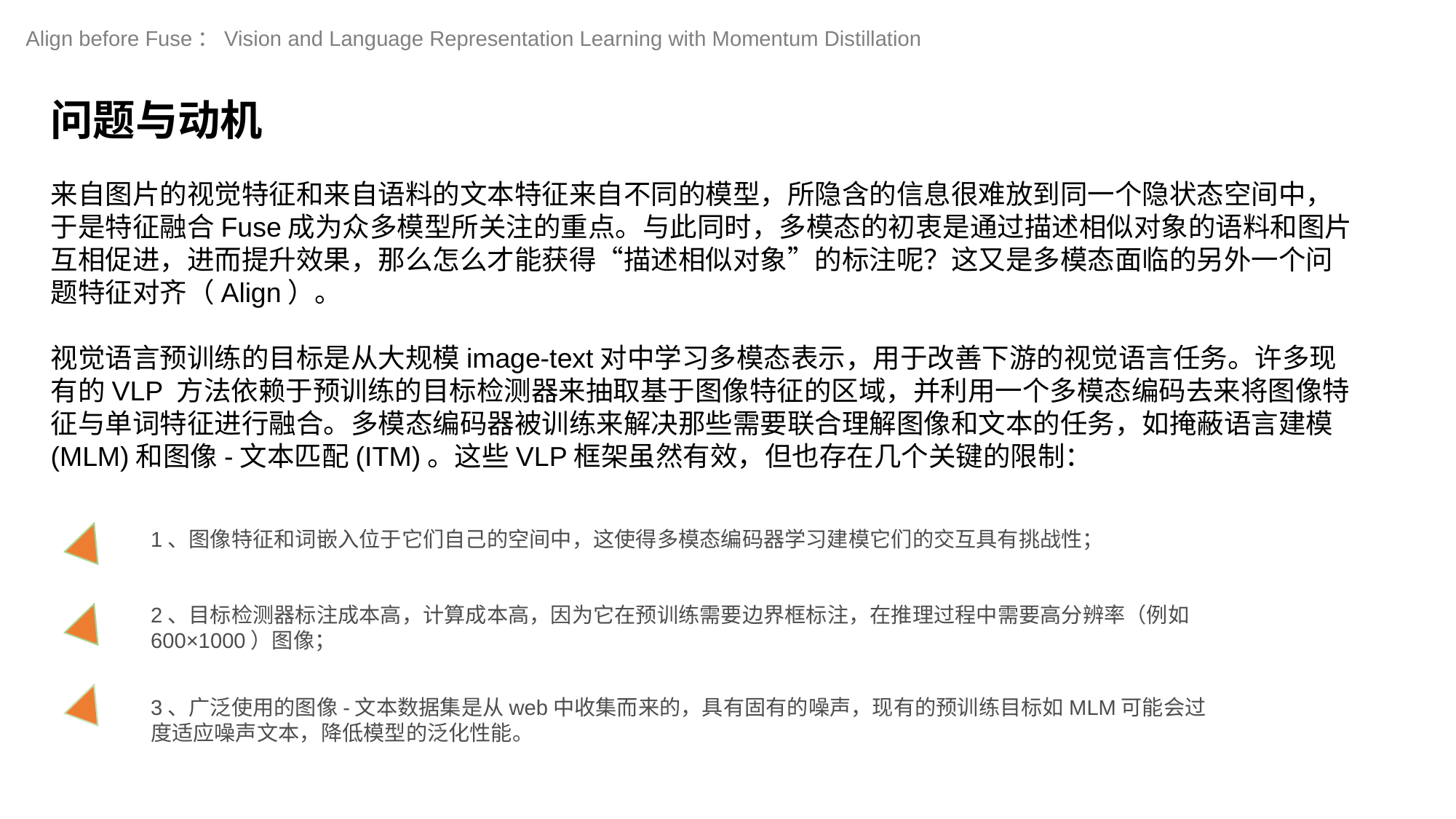

Align before Fuse：Vision and Language Representation Learning with Momentum Distillation
问题与动机
来自图片的视觉特征和来自语料的文本特征来自不同的模型，所隐含的信息很难放到同一个隐状态空间中，于是特征融合Fuse成为众多模型所关注的重点。与此同时，多模态的初衷是通过描述相似对象的语料和图片互相促进，进而提升效果，那么怎么才能获得“描述相似对象”的标注呢？这又是多模态面临的另外一个问题特征对齐（Align）。

视觉语言预训练的目标是从大规模image-text对中学习多模态表示，用于改善下游的视觉语言任务。许多现有的VLP 方法依赖于预训练的目标检测器来抽取基于图像特征的区域，并利用一个多模态编码去来将图像特征与单词特征进行融合。多模态编码器被训练来解决那些需要联合理解图像和文本的任务，如掩蔽语言建模(MLM)和图像-文本匹配(ITM)。这些VLP框架虽然有效，但也存在几个关键的限制：
1、图像特征和词嵌入位于它们自己的空间中，这使得多模态编码器学习建模它们的交互具有挑战性；

2、目标检测器标注成本高，计算成本高，因为它在预训练需要边界框标注，在推理过程中需要高分辨率（例如600×1000）图像；

3、广泛使用的图像-文本数据集是从web中收集而来的，具有固有的噪声，现有的预训练目标如MLM可能会过度适应噪声文本，降低模型的泛化性能。